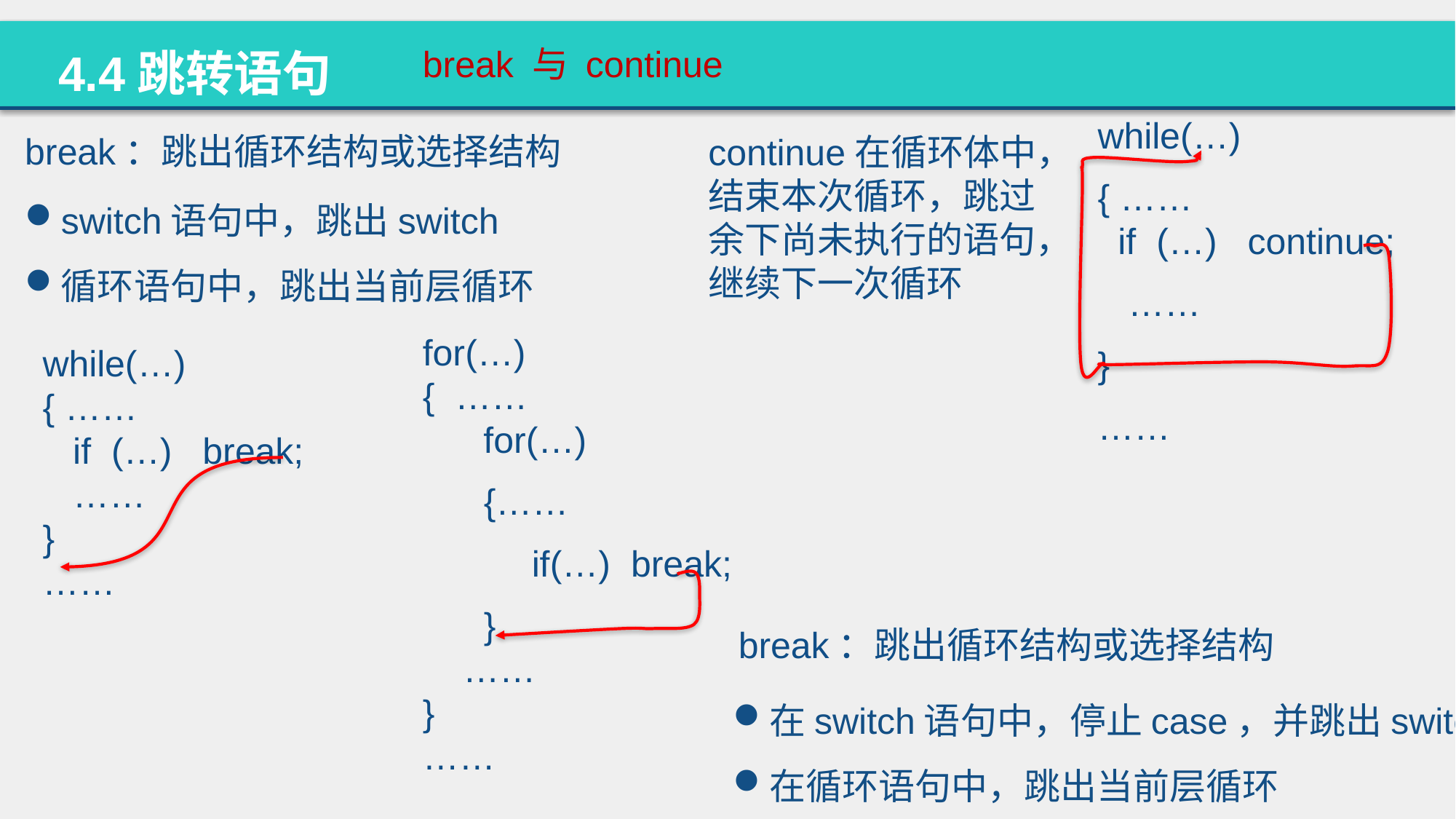

break 与 continue
4.4跳转语句
while(…)
{ ……
  if  (…)   continue;
   ……
}
……
break：跳出循环结构或选择结构
continue在循环体中，结束本次循环，跳过余下尚未执行的语句，继续下一次循环

switch语句中，跳出switch
循环语句中，跳出当前层循环
for(…)
{  ……
      for(…)
      {……
	if(…)  break;
      }
    ……
}
……
while(…)
{ ……
   if  (…)   break;
   ……
}
……

break：跳出循环结构或选择结构
在switch语句中，停止case，并跳出switch
在循环语句中，跳出当前层循环